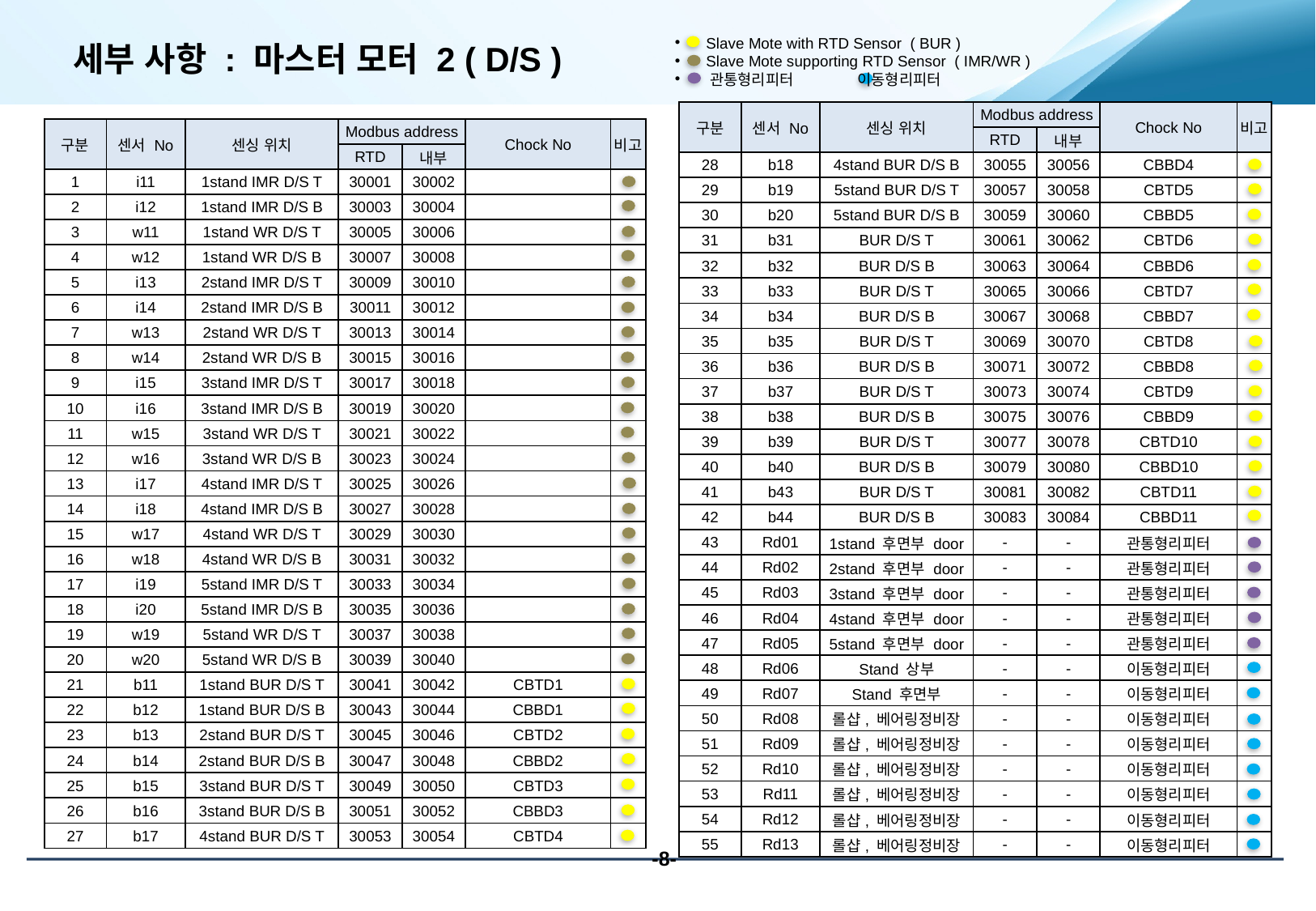

# 세부 사항 : 마스터 모터 2 ( D/S )
  Slave Mote with RTD Sensor  ( BUR )
  Slave Mote supporting RTD Sensor  ( IMR/WR )
  관통형리피터               이동형리피터

| 구분 | 센서 No | 센싱 위치 | Modbus address |  | Chock No | 비고 |
| --- | --- | --- | --- | --- | --- | --- |
|  |  |  | RTD | 내부 |  |  |
| 28 | b18 | 4stand BUR D/S B | 30055 | 30056 | CBBD4 |  |
| 29 | b19 | 5stand BUR D/S T | 30057 | 30058 | CBTD5 |  |
| 30 | b20 | 5stand BUR D/S B | 30059 | 30060 | CBBD5 |  |
| 31 | b31 | BUR D/S T | 30061 | 30062 | CBTD6 |  |
| 32 | b32 | BUR D/S B | 30063 | 30064 | CBBD6 |  |
| 33 | b33 | BUR D/S T | 30065 | 30066 | CBTD7 |  |
| 34 | b34 | BUR D/S B | 30067 | 30068 | CBBD7 |  |
| 35 | b35 | BUR D/S T | 30069 | 30070 | CBTD8 |  |
| 36 | b36 | BUR D/S B | 30071 | 30072 | CBBD8 |  |
| 37 | b37 | BUR D/S T | 30073 | 30074 | CBTD9 |  |
| 38 | b38 | BUR D/S B | 30075 | 30076 | CBBD9 |  |
| 39 | b39 | BUR D/S T | 30077 | 30078 | CBTD10 |  |
| 40 | b40 | BUR D/S B | 30079 | 30080 | CBBD10 |  |
| 41 | b43 | BUR D/S T | 30081 | 30082 | CBTD11 |  |
| 42 | b44 | BUR D/S B | 30083 | 30084 | CBBD11 |  |
| 43 | Rd01 | 1stand 후면부 door | - | - | 관통형리피터 |  |
| 44 | Rd02 | 2stand 후면부 door | - | - | 관통형리피터 |  |
| 45 | Rd03 | 3stand 후면부 door | - | - | 관통형리피터 |  |
| 46 | Rd04 | 4stand 후면부 door | - | - | 관통형리피터 |  |
| 47 | Rd05 | 5stand 후면부 door | - | - | 관통형리피터 |  |
| 48 | Rd06 | Stand 상부 | - | - | 이동형리피터 |  |
| 49 | Rd07 | Stand 후면부 | - | - | 이동형리피터 |  |
| 50 | Rd08 | 롤샵, 베어링정비장 | - | - | 이동형리피터 |  |
| 51 | Rd09 | 롤샵, 베어링정비장 | - | - | 이동형리피터 |  |
| 52 | Rd10 | 롤샵, 베어링정비장 | - | - | 이동형리피터 |  |
| 53 | Rd11 | 롤샵, 베어링정비장 | - | - | 이동형리피터 |  |
| 54 | Rd12 | 롤샵, 베어링정비장 | - | - | 이동형리피터 |  |
| 55 | Rd13 | 롤샵, 베어링정비장 | - | - | 이동형리피터 |  |
| 구분 | 센서 No | 센싱 위치 | Modbus address |  | Chock No | 비고 |
| --- | --- | --- | --- | --- | --- | --- |
|  |  |  | RTD | 내부 |  |  |
| 1 | i11 | 1stand IMR D/S T | 30001 | 30002 |  |  |
| 2 | i12 | 1stand IMR D/S B | 30003 | 30004 |  |  |
| 3 | w11 | 1stand WR D/S T | 30005 | 30006 |  |  |
| 4 | w12 | 1stand WR D/S B | 30007 | 30008 |  |  |
| 5 | i13 | 2stand IMR D/S T | 30009 | 30010 |  |  |
| 6 | i14 | 2stand IMR D/S B | 30011 | 30012 |  |  |
| 7 | w13 | 2stand WR D/S T | 30013 | 30014 |  |  |
| 8 | w14 | 2stand WR D/S B | 30015 | 30016 |  |  |
| 9 | i15 | 3stand IMR D/S T | 30017 | 30018 |  |  |
| 10 | i16 | 3stand IMR D/S B | 30019 | 30020 |  |  |
| 11 | w15 | 3stand WR D/S T | 30021 | 30022 |  |  |
| 12 | w16 | 3stand WR D/S B | 30023 | 30024 |  |  |
| 13 | i17 | 4stand IMR D/S T | 30025 | 30026 |  |  |
| 14 | i18 | 4stand IMR D/S B | 30027 | 30028 |  |  |
| 15 | w17 | 4stand WR D/S T | 30029 | 30030 |  |  |
| 16 | w18 | 4stand WR D/S B | 30031 | 30032 |  |  |
| 17 | i19 | 5stand IMR D/S T | 30033 | 30034 |  |  |
| 18 | i20 | 5stand IMR D/S B | 30035 | 30036 |  |  |
| 19 | w19 | 5stand WR D/S T | 30037 | 30038 |  |  |
| 20 | w20 | 5stand WR D/S B | 30039 | 30040 |  |  |
| 21 | b11 | 1stand BUR D/S T | 30041 | 30042 | CBTD1 |  |
| 22 | b12 | 1stand BUR D/S B | 30043 | 30044 | CBBD1 |  |
| 23 | b13 | 2stand BUR D/S T | 30045 | 30046 | CBTD2 |  |
| 24 | b14 | 2stand BUR D/S B | 30047 | 30048 | CBBD2 |  |
| 25 | b15 | 3stand BUR D/S T | 30049 | 30050 | CBTD3 |  |
| 26 | b16 | 3stand BUR D/S B | 30051 | 30052 | CBBD3 |  |
| 27 | b17 | 4stand BUR D/S T | 30053 | 30054 | CBTD4 |  |

-8-